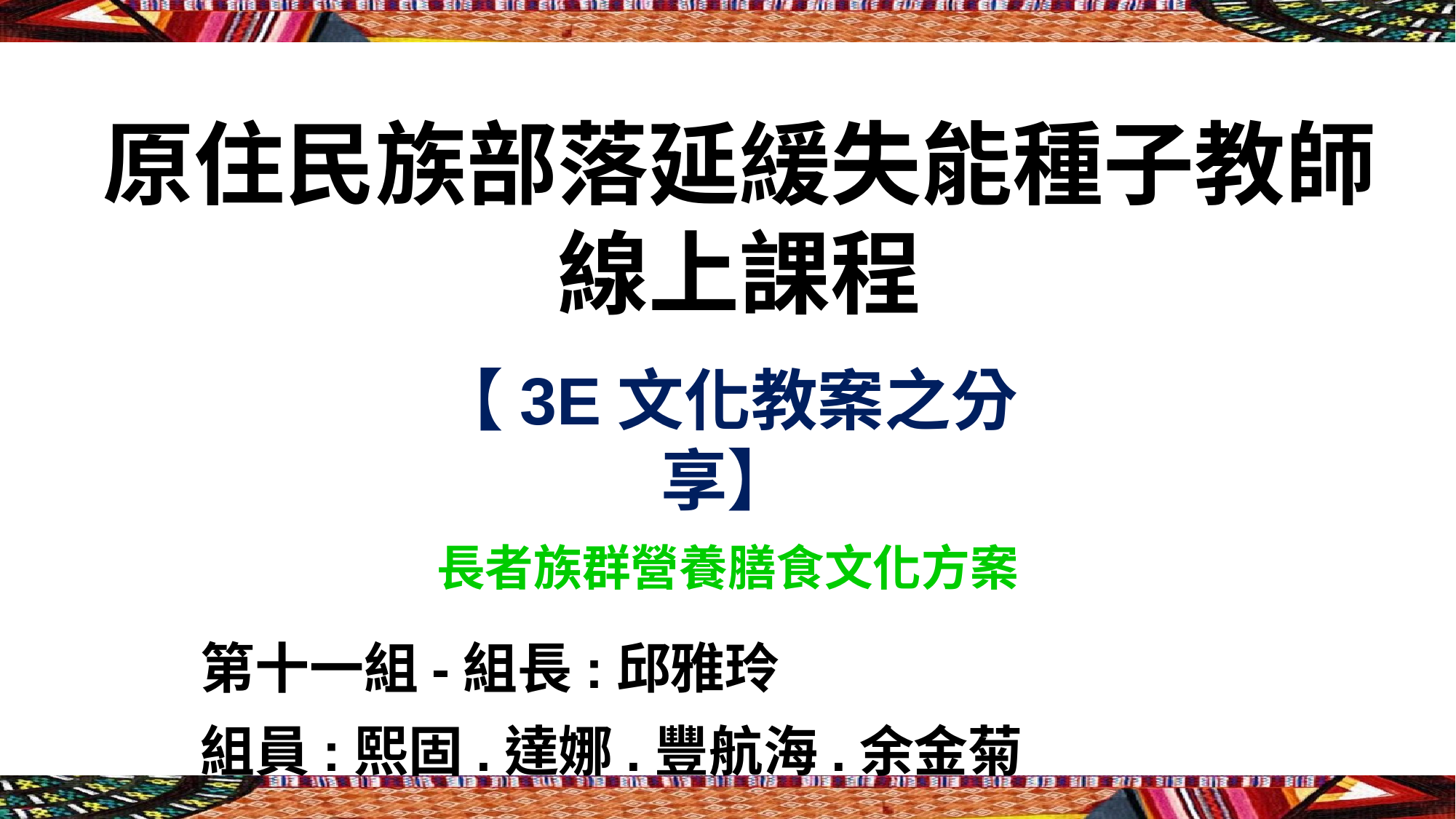

# 原住民族部落延緩失能種子教師 線上課程

【3E文化教案之分享】
長者族群營養膳食文化方案
第十一組-組長:邱雅玲
組員:熙固.達娜.豐航海.余金菊